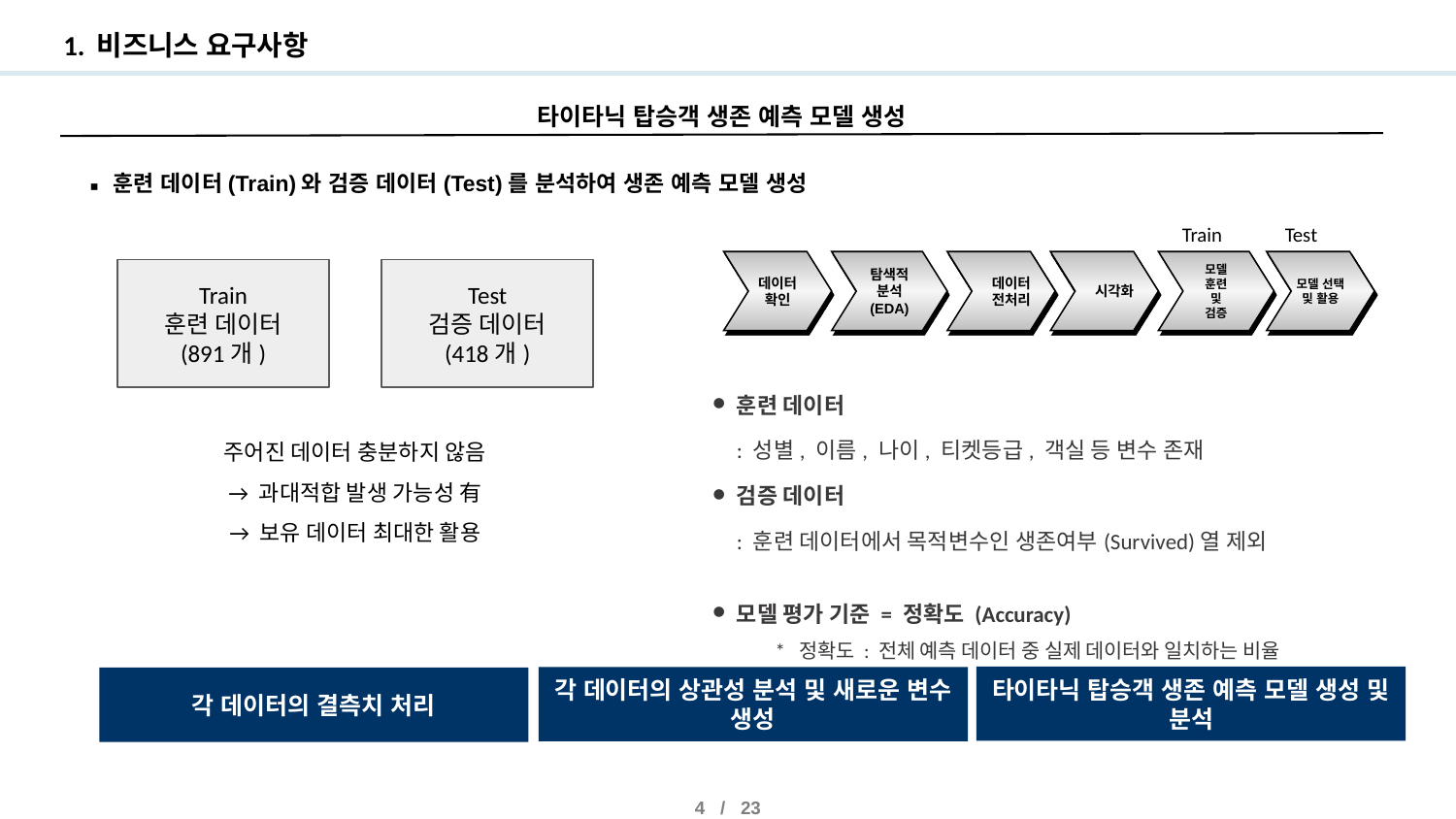

# 1. 비즈니스 요구사항
 타이타닉 탑승객 생존 예측 모델 생성
훈련 데이터(Train)와 검증 데이터(Test)를 분석하여 생존 예측 모델 생성
Test
Train
데이터
확인
데이터 전처리
시각화
탐색적 분석
(EDA)
모델
훈련
및
검증
모델 선택 및 활용
Train
훈련 데이터
(891개)
Test
검증 데이터
(418개)
훈련 데이터
: 성별, 이름, 나이, 티켓등급, 객실 등 변수 존재
검증 데이터
: 훈련 데이터에서 목적변수인 생존여부(Survived)열 제외

모델 평가 기준 = 정확도 (Accuracy)
*  정확도 : 전체 예측 데이터 중 실제 데이터와 일치하는 비율
주어진 데이터 충분하지 않음
→ 과대적합 발생 가능성 有
→  보유 데이터 최대한 활용
타이타닉 탑승객 생존 예측 모델 생성 및 분석
각 데이터의 상관성 분석 및 새로운 변수 생성
각 데이터의 결측치 처리